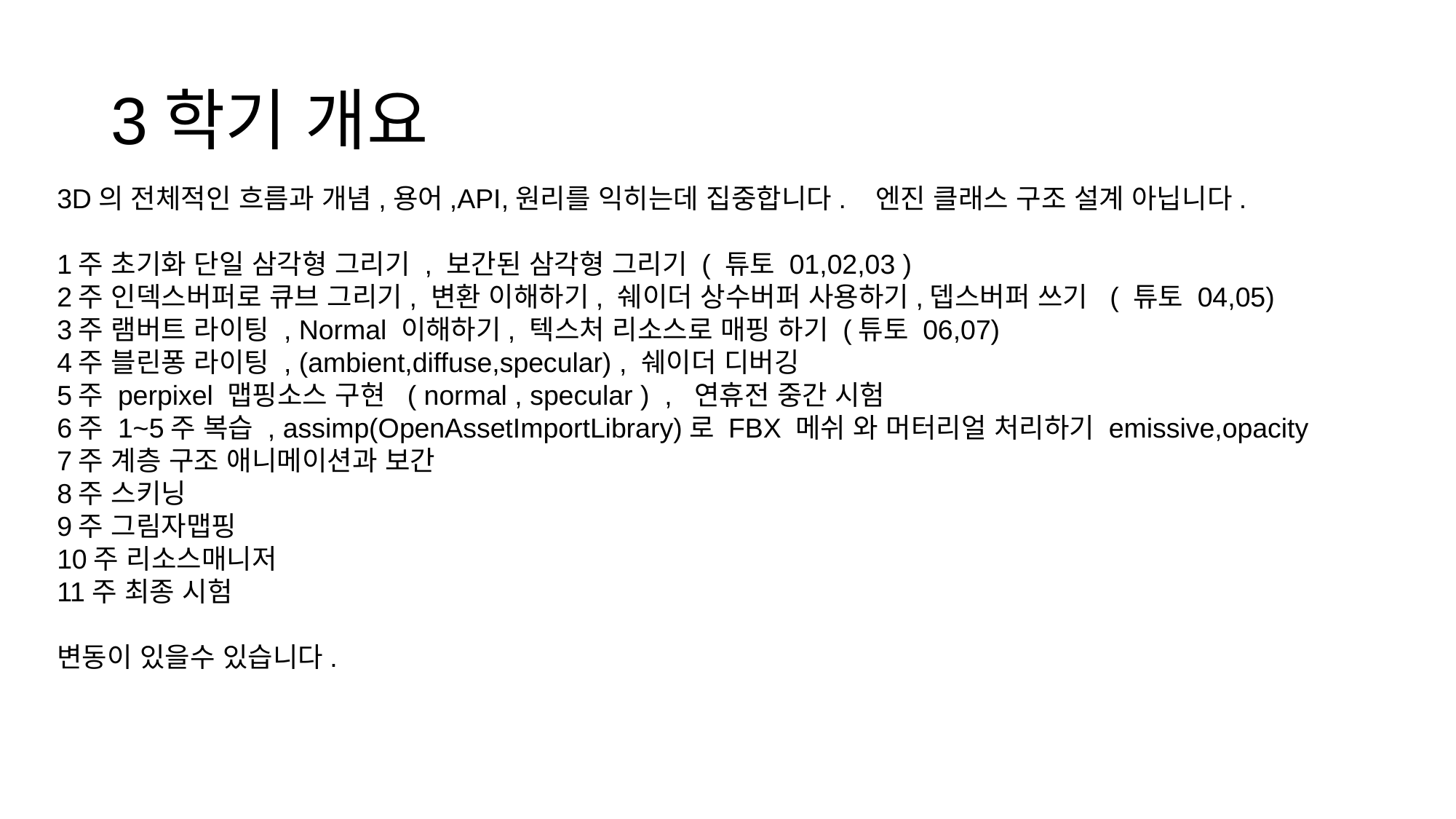

# 3학기 개요
3D의 전체적인 흐름과 개념,용어,API,원리를 익히는데 집중합니다.   엔진 클래스 구조 설계 아닙니다.

1주 초기화 단일 삼각형 그리기 , 보간된 삼각형 그리기 ( 튜토 01,02,03 )
2주 인덱스버퍼로 큐브 그리기, 변환 이해하기, 쉐이더 상수버퍼 사용하기,뎁스버퍼 쓰기  ( 튜토 04,05)
3주 램버트 라이팅 , Normal 이해하기, 텍스처 리소스로 매핑 하기 (튜토 06,07)
4주 블린퐁 라이팅 , (ambient,diffuse,specular) , 쉐이더 디버깅
5주 perpixel 맵핑소스 구현  ( normal , specular )  ,  연휴전 중간 시험
6주 1~5주 복습 , assimp(OpenAssetImportLibrary)로 FBX 메쉬 와 머터리얼 처리하기 emissive,opacity
7주 계층 구조 애니메이션과 보간
8주 스키닝
9주 그림자맵핑
10주 리소스매니저
11주 최종 시험

변동이 있을수 있습니다.